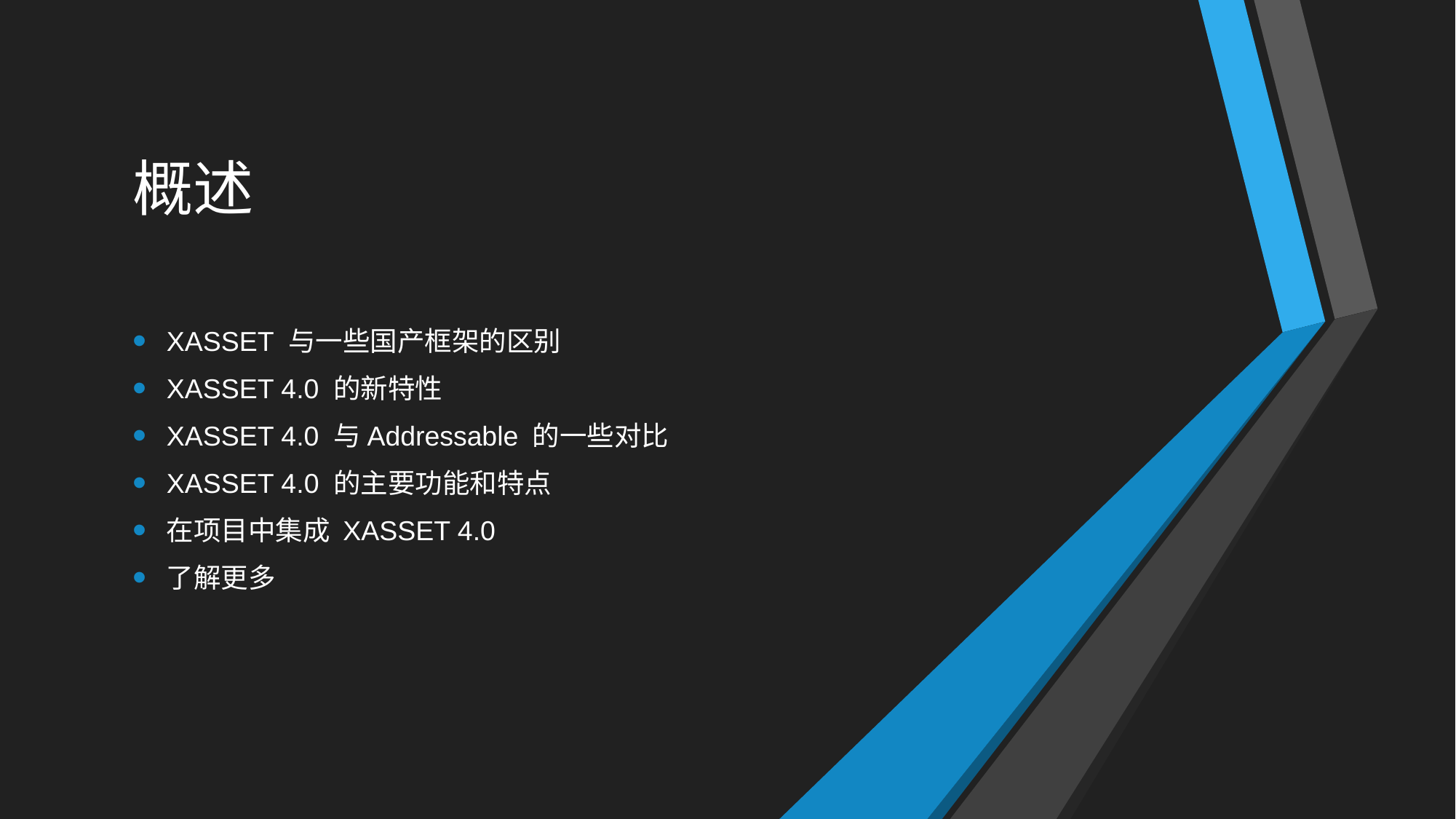

# 概述
XASSET 与一些国产框架的区别
XASSET 4.0 的新特性
XASSET 4.0 与Addressable 的一些对比
XASSET 4.0 的主要功能和特点
在项目中集成 XASSET 4.0
了解更多